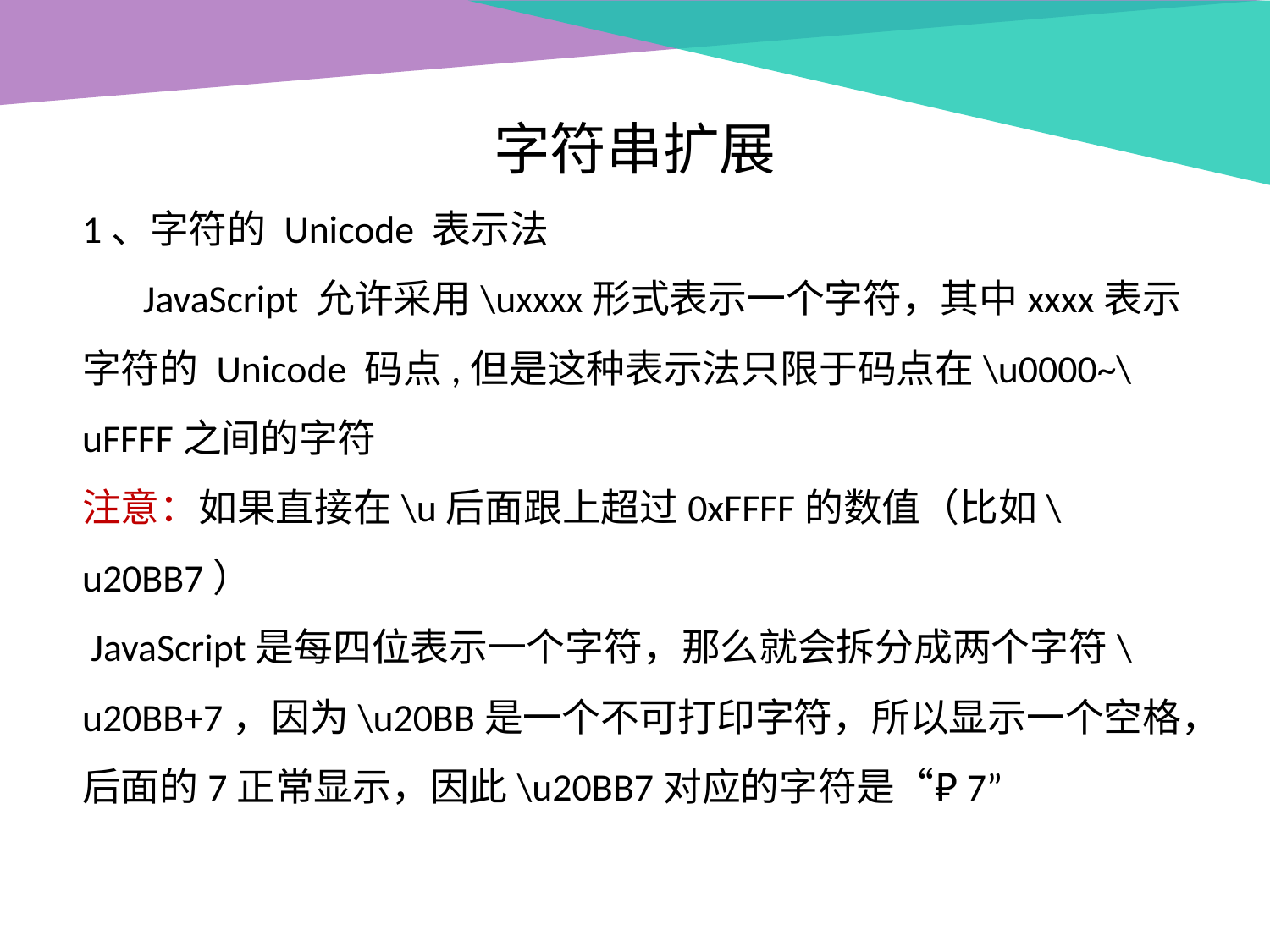

字符串扩展
1、字符的 Unicode 表示法
       JavaScript 允许采用\uxxxx形式表示一个字符，其中xxxx表示字符的 Unicode 码点,但是这种表示法只限于码点在\u0000~\uFFFF之间的字符
注意：如果直接在\u后面跟上超过0xFFFF的数值（比如\u20BB7）
 JavaScript是每四位表示一个字符，那么就会拆分成两个字符\u20BB+7，因为\u20BB是一个不可打印字符，所以显示一个空格，后面的7正常显示，因此\u20BB7对应的字符是“⃏7”